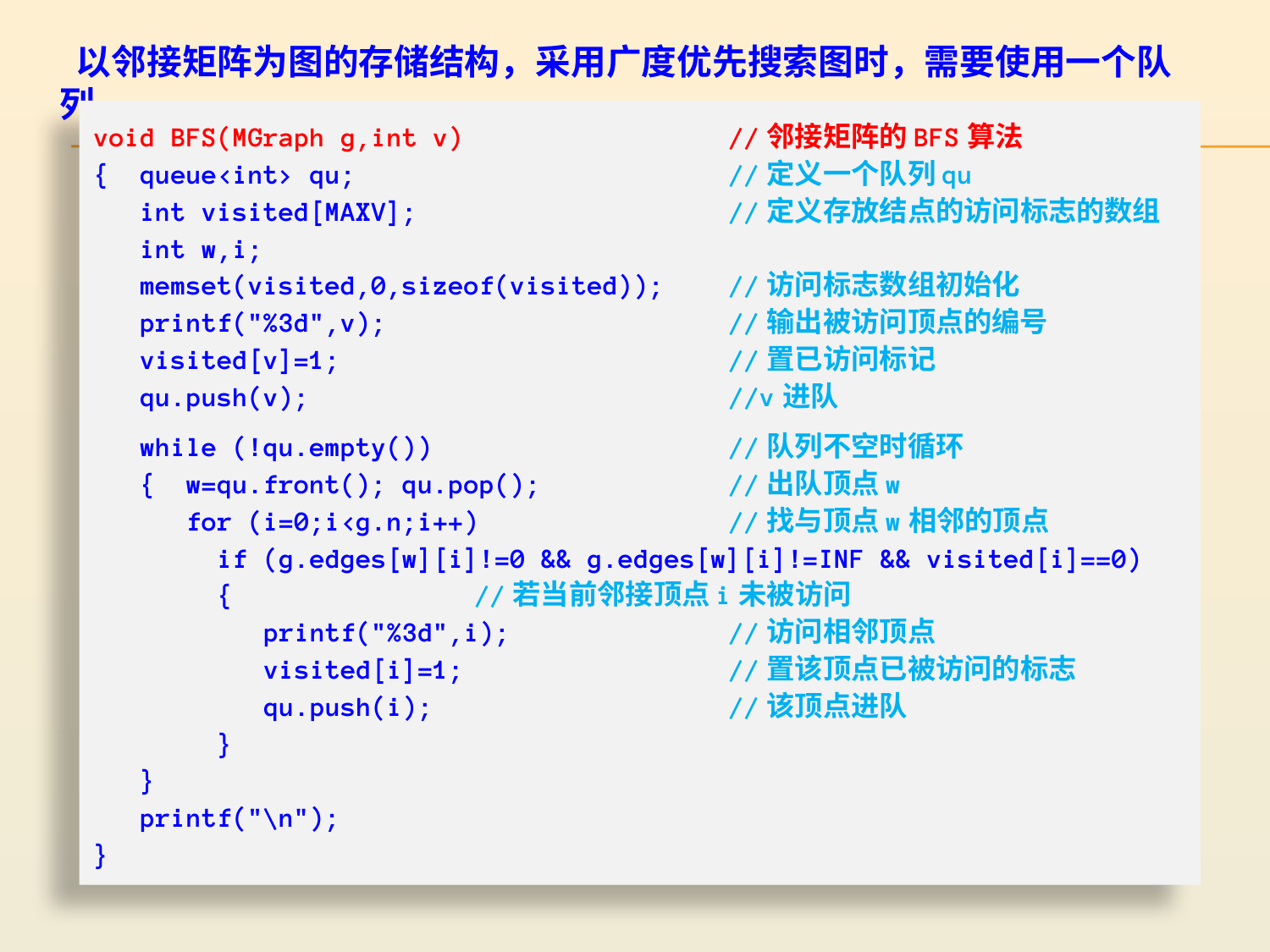

以邻接矩阵为图的存储结构，采用广度优先搜索图时，需要使用一个队列。
void BFS(MGraph g,int v)			//邻接矩阵的BFS算法
{  queue<int> qu;			//定义一个队列qu
   int visited[MAXV];			//定义存放结点的访问标志的数组
   int w,i;
   memset(visited,0,sizeof(visited));	//访问标志数组初始化
   printf("%3d",v);			//输出被访问顶点的编号
   visited[v]=1;				//置已访问标记
   qu.push(v);				//v进队
   while (!qu.empty())			//队列不空时循环
   {  w=qu.front(); qu.pop();		//出队顶点w
      for (i=0;i<g.n;i++)		//找与顶点w相邻的顶点
        if (g.edges[w][i]!=0 && g.edges[w][i]!=INF && visited[i]==0)
        {		//若当前邻接顶点i未被访问
           printf("%3d",i);		//访问相邻顶点
           visited[i]=1;			//置该顶点已被访问的标志
           qu.push(i);			//该顶点进队
        }
   }
   printf("\n");
}